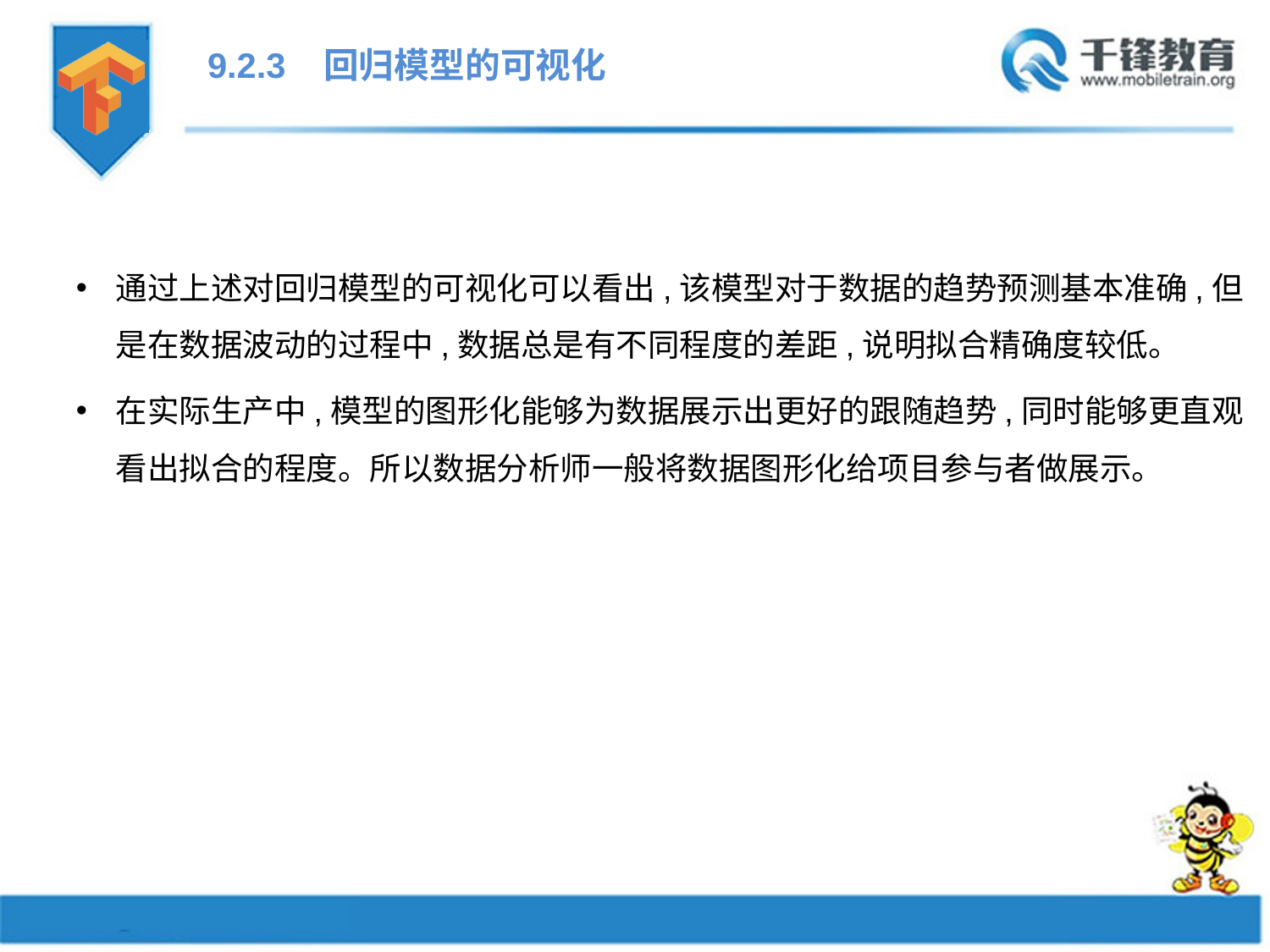

9.2.3   回归模型的可视化
通过上述对回归模型的可视化可以看出,该模型对于数据的趋势预测基本准确,但是在数据波动的过程中,数据总是有不同程度的差距,说明拟合精确度较低。
在实际生产中,模型的图形化能够为数据展示出更好的跟随趋势,同时能够更直观看出拟合的程度。所以数据分析师一般将数据图形化给项目参与者做展示。